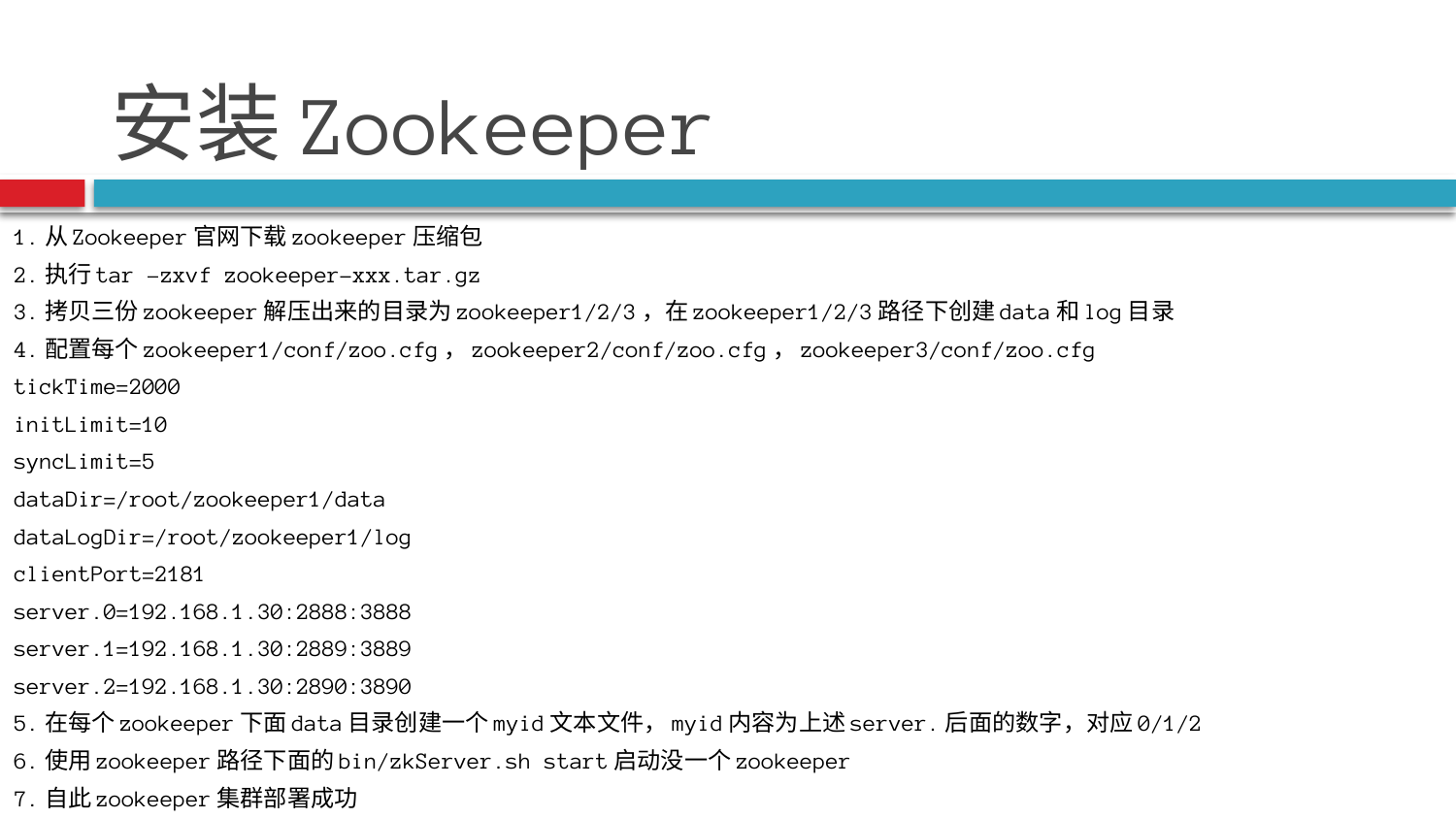

# 安装Zookeeper
1.从Zookeeper官网下载zookeeper压缩包
2.执行tar –zxvf zookeeper-xxx.tar.gz
3.拷贝三份zookeeper解压出来的目录为zookeeper1/2/3，在zookeeper1/2/3路径下创建data和log目录
4.配置每个zookeeper1/conf/zoo.cfg，zookeeper2/conf/zoo.cfg，zookeeper3/conf/zoo.cfg
tickTime=2000
initLimit=10
syncLimit=5
dataDir=/root/zookeeper1/data
dataLogDir=/root/zookeeper1/log
clientPort=2181
server.0=192.168.1.30:2888:3888
server.1=192.168.1.30:2889:3889
server.2=192.168.1.30:2890:3890
5.在每个zookeeper下面data目录创建一个myid文本文件，myid内容为上述server.后面的数字，对应0/1/2
6.使用zookeeper路径下面的bin/zkServer.sh start启动没一个zookeeper
7.自此zookeeper集群部署成功